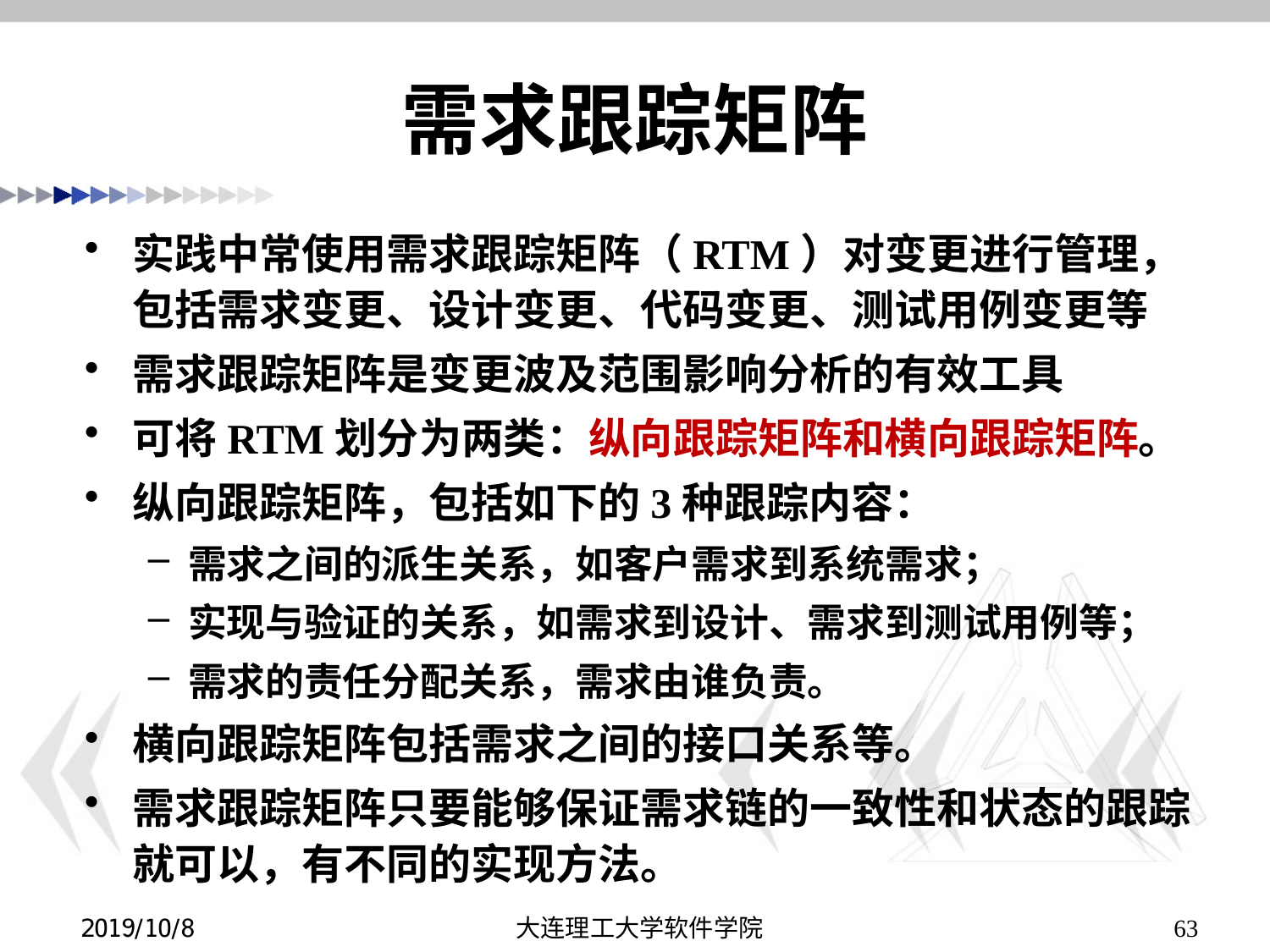

# 需求跟踪矩阵
实践中常使用需求跟踪矩阵（RTM）对变更进行管理，包括需求变更、设计变更、代码变更、测试用例变更等
需求跟踪矩阵是变更波及范围影响分析的有效工具
可将RTM划分为两类：纵向跟踪矩阵和横向跟踪矩阵。
纵向跟踪矩阵，包括如下的3种跟踪内容：
需求之间的派生关系，如客户需求到系统需求；
实现与验证的关系，如需求到设计、需求到测试用例等；
需求的责任分配关系，需求由谁负责。
横向跟踪矩阵包括需求之间的接口关系等。
需求跟踪矩阵只要能够保证需求链的一致性和状态的跟踪就可以，有不同的实现方法。

2019/10/8
大连理工大学软件学院
63